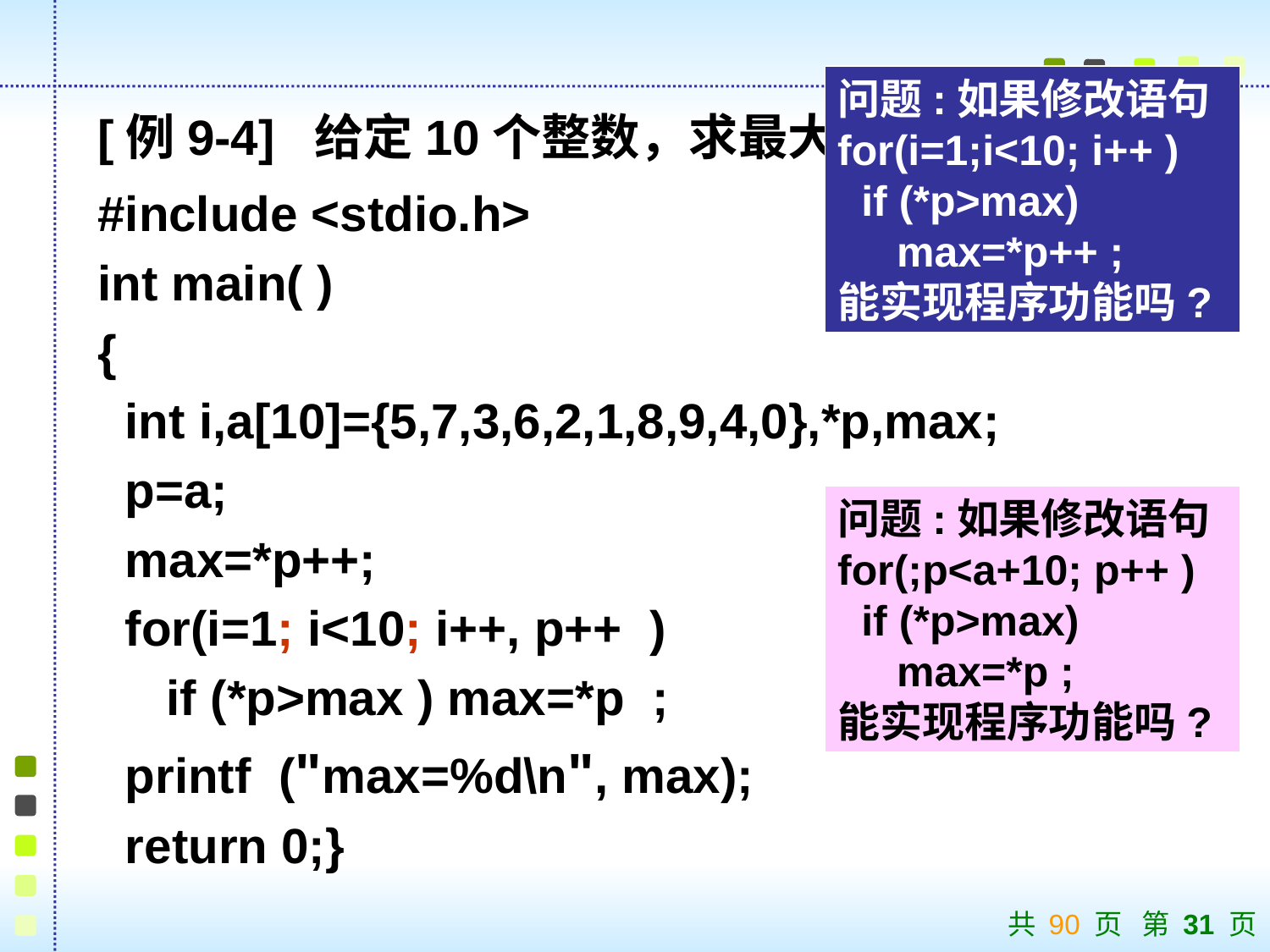

问题:如果修改语句
for(i=1;i<10; i++ )
  if (*p>max)
     max=*p++ ;
能实现程序功能吗?
[例9-4]  给定10个整数，求最大值。
#include <stdio.h>
int main( )
{
  int i,a[10]={5,7,3,6,2,1,8,9,4,0},*p,max;
  p=a;
  max=*p++;
  for(i=1; i<10; i++, p++  )
     if (*p>max ) max=*p  ;
  printf  ("max=%d\n", max);
  return 0;}
问题:如果修改语句
for(;p<a+10; p++ )
  if (*p>max)
     max=*p ;
能实现程序功能吗?
共 90 页   第 31 页